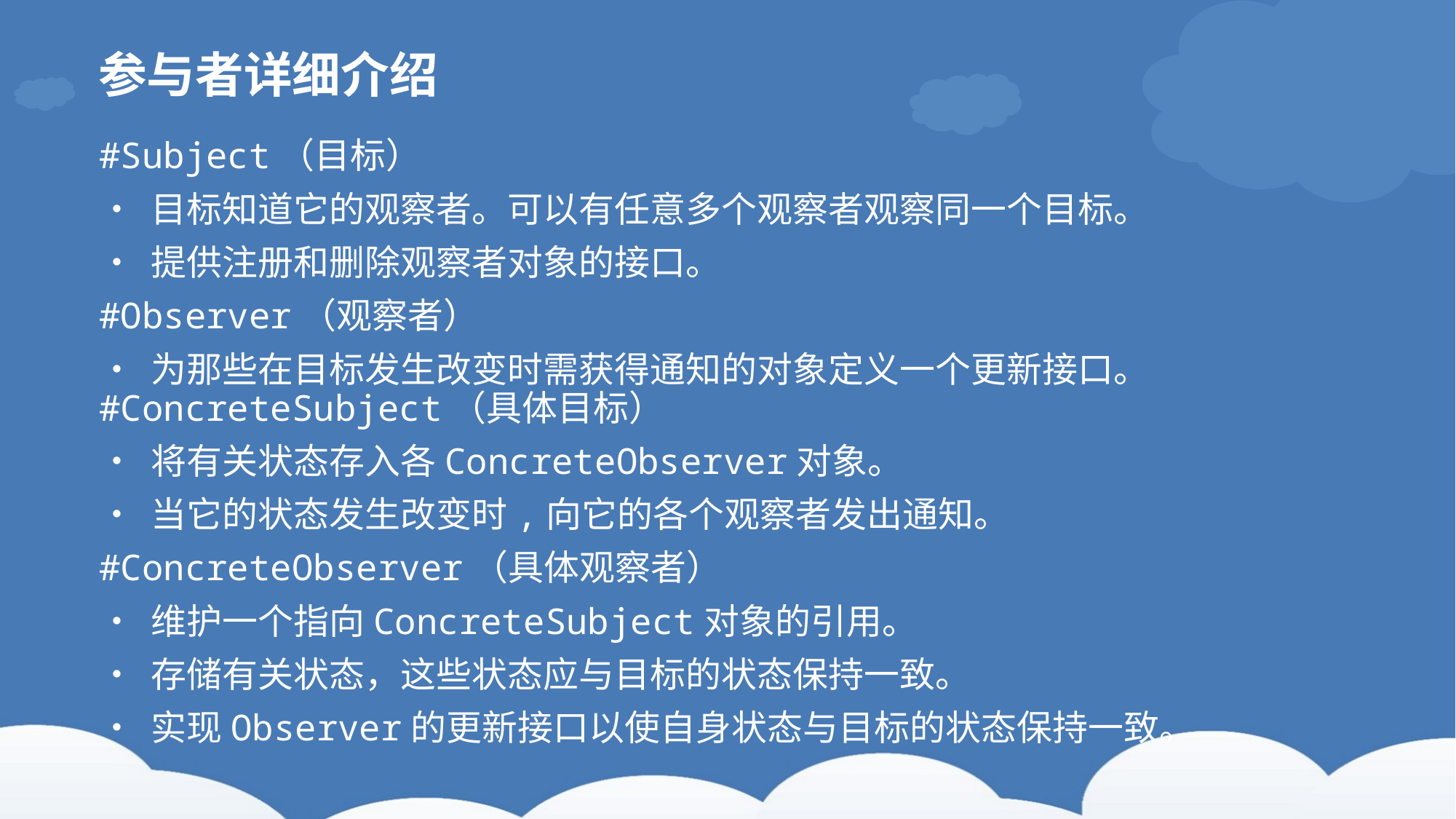

# 参与者详细介绍
#Subject（目标）
• 目标知道它的观察者。可以有任意多个观察者观察同一个目标。
• 提供注册和删除观察者对象的接口。
#Observer（观察者）
• 为那些在目标发生改变时需获得通知的对象定义一个更新接口。 #ConcreteSubject（具体目标）
• 将有关状态存入各ConcreteObserver对象。
• 当它的状态发生改变时,向它的各个观察者发出通知。
#ConcreteObserver（具体观察者）
• 维护一个指向ConcreteSubject对象的引用。
• 存储有关状态，这些状态应与目标的状态保持一致。
• 实现Observer的更新接口以使自身状态与目标的状态保持一致。